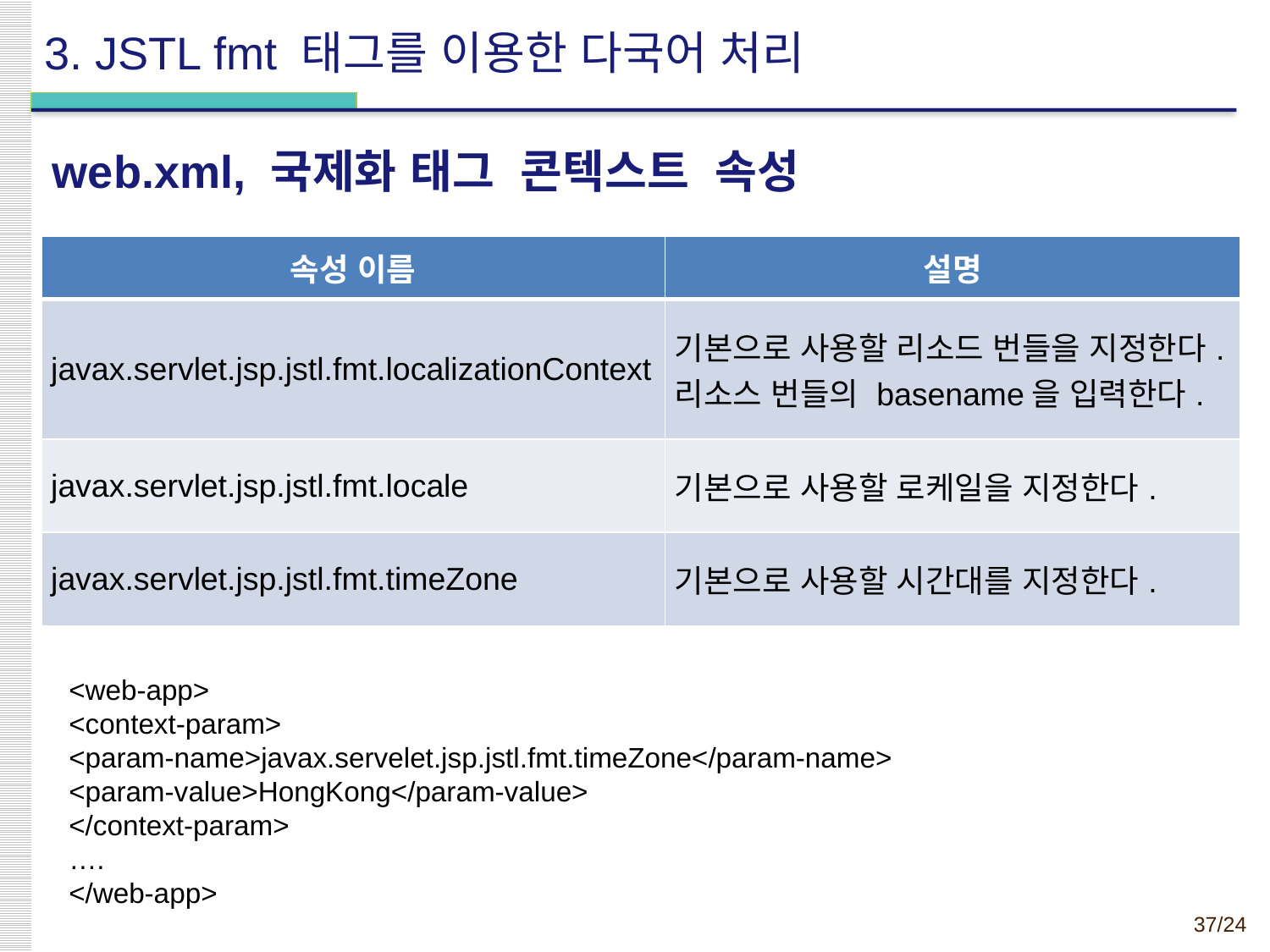

# 3. JSTL fmt 태그를 이용한 다국어 처리
web.xml, 국제화 태그  콘텍스트  속성
| 속성 이름 | 설명 |
| --- | --- |
| javax.servlet.jsp.jstl.fmt.localizationContext | 기본으로 사용할 리소드 번들을 지정한다. 리소스 번들의 basename을 입력한다. |
| javax.servlet.jsp.jstl.fmt.locale | 기본으로 사용할 로케일을 지정한다. |
| javax.servlet.jsp.jstl.fmt.timeZone | 기본으로 사용할 시간대를 지정한다. |
<web-app>
<context-param>
<param-name>javax.servelet.jsp.jstl.fmt.timeZone</param-name>
<param-value>HongKong</param-value>
</context-param>
….
</web-app>